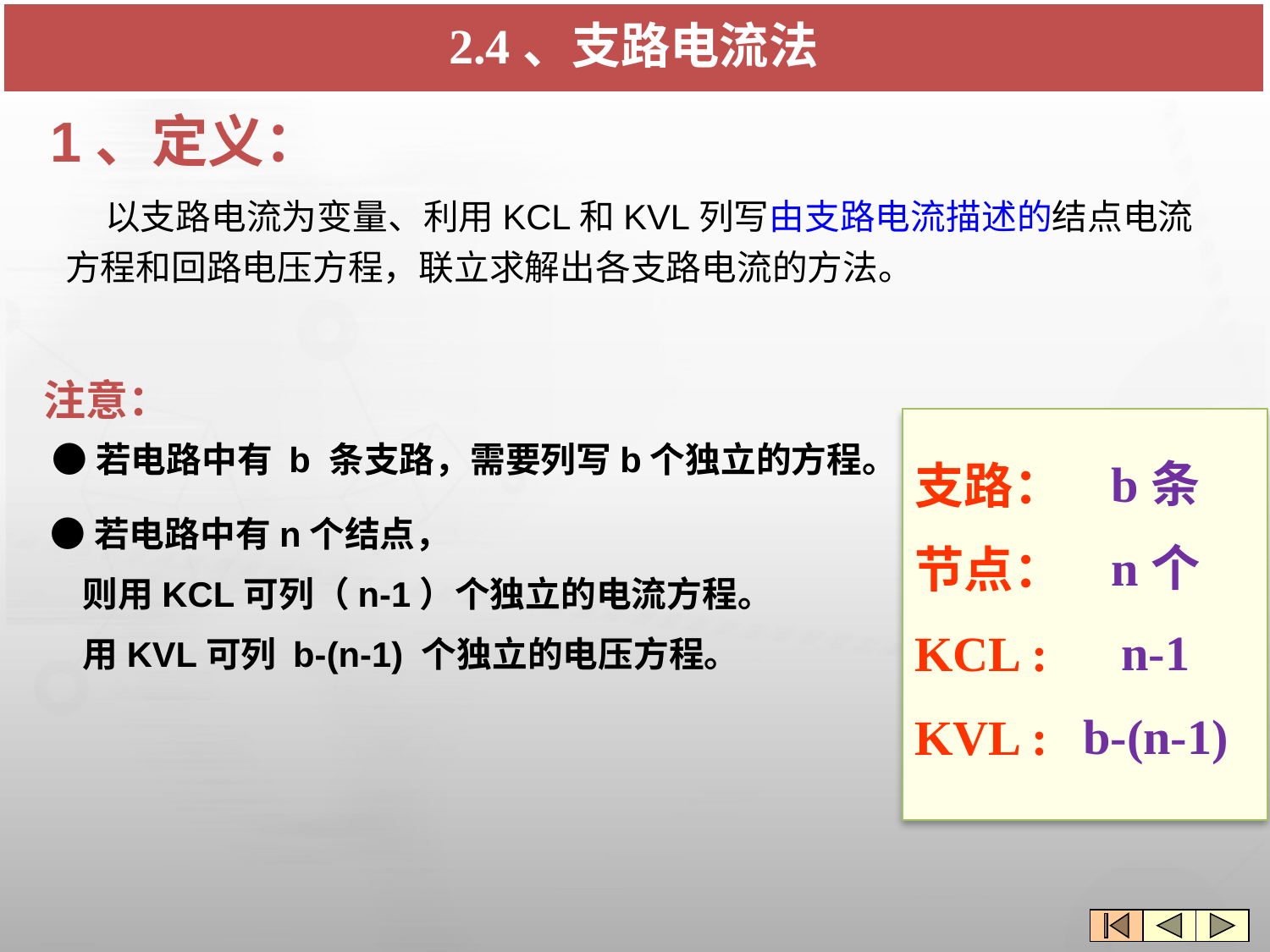

# 2.4、支路电流法
1、定义：
    以支路电流为变量、利用KCL和KVL列写由支路电流描述的结点电流方程和回路电压方程，联立求解出各支路电流的方法。
注意：

支路：
节点：
KCL :
KVL :
●若电路中有 b 条支路，需要列写b个独立的方程。
b条
n个
n-1
b-(n-1)
●若电路中有n个结点，
   则用KCL可列（n-1）个独立的电流方程。
   用KVL可列 b-(n-1) 个独立的电压方程。